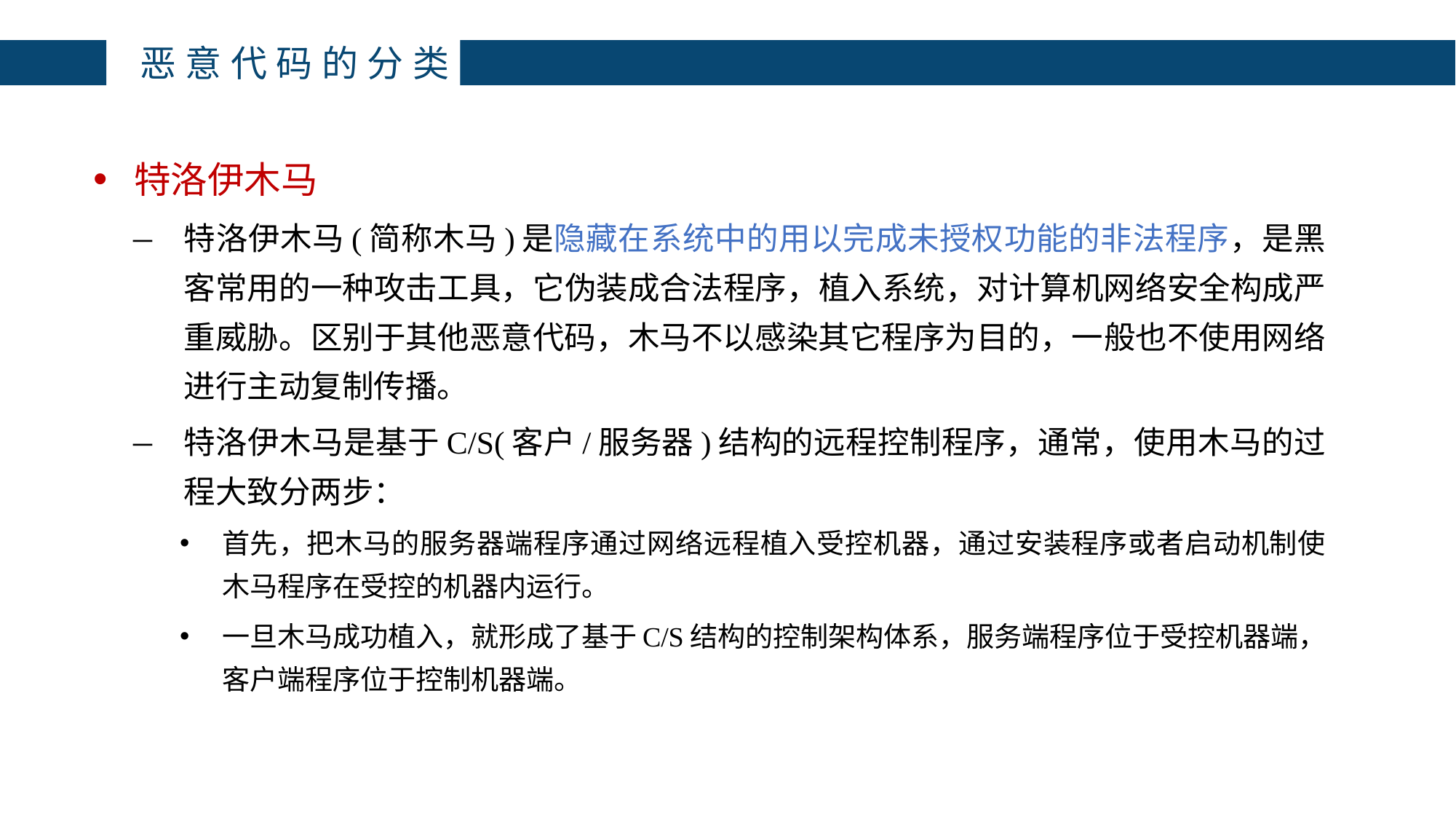

恶意代码的分类

特洛伊木马
特洛伊木马(简称木马)是隐藏在系统中的用以完成未授权功能的非法程序，是黑客常用的一种攻击工具，它伪装成合法程序，植入系统，对计算机网络安全构成严重威胁。区别于其他恶意代码，木马不以感染其它程序为目的，一般也不使用网络进行主动复制传播。
特洛伊木马是基于C/S(客户/服务器)结构的远程控制程序，通常，使用木马的过程大致分两步：
首先，把木马的服务器端程序通过网络远程植入受控机器，通过安装程序或者启动机制使木马程序在受控的机器内运行。
一旦木马成功植入，就形成了基于C/S结构的控制架构体系，服务端程序位于受控机器端，客户端程序位于控制机器端。